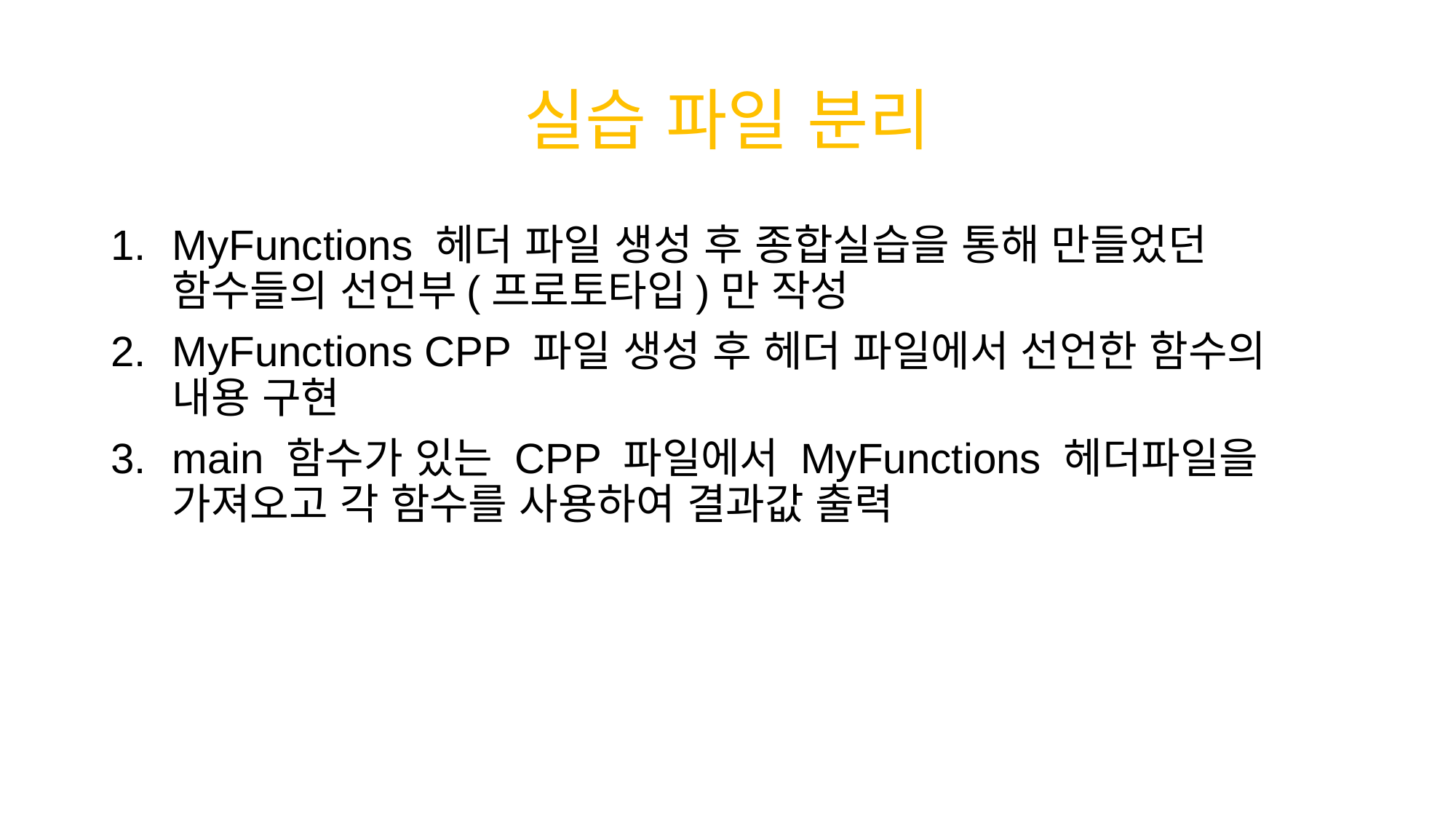

# 실습 파일 분리
MyFunctions 헤더 파일 생성 후 종합실습을 통해 만들었던 함수들의 선언부(프로토타입)만 작성
MyFunctions CPP 파일 생성 후 헤더 파일에서 선언한 함수의 내용 구현
main 함수가 있는 CPP 파일에서 MyFunctions 헤더파일을 가져오고 각 함수를 사용하여 결과값 출력